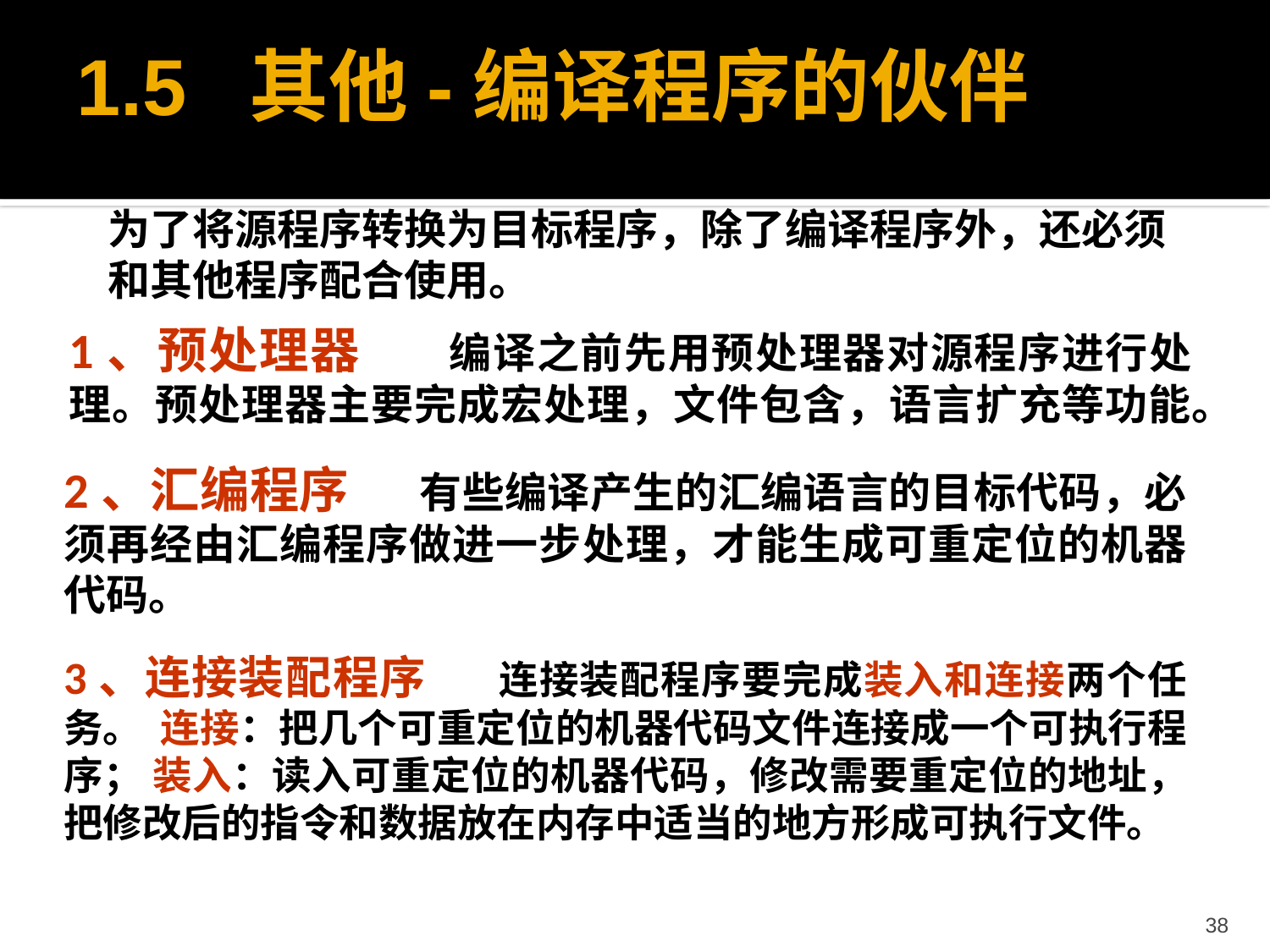

# 1.5  其他-编译程序的伙伴
为了将源程序转换为目标程序，除了编译程序外，还必须和其他程序配合使用。
1、预处理器       编译之前先用预处理器对源程序进行处理。预处理器主要完成宏处理，文件包含，语言扩充等功能。
2、汇编程序       有些编译产生的汇编语言的目标代码，必须再经由汇编程序做进一步处理，才能生成可重定位的机器代码。
3、连接装配程序       连接装配程序要完成装入和连接两个任务。  连接：把几个可重定位的机器代码文件连接成一个可执行程序； 装入：读入可重定位的机器代码，修改需要重定位的地址，把修改后的指令和数据放在内存中适当的地方形成可执行文件。
38